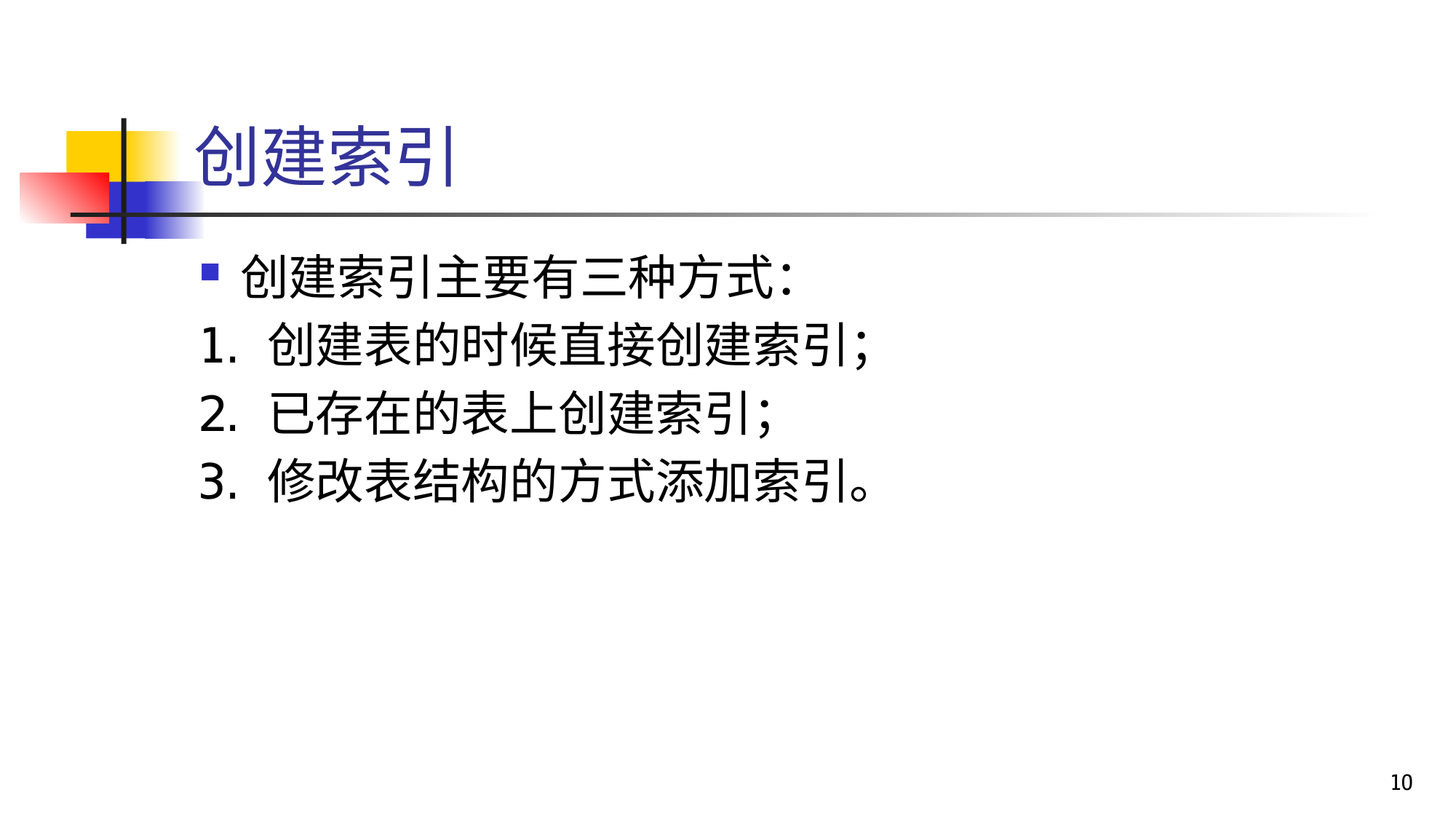

# 创建索引
创建索引主要有三种方式：
1. 创建表的时候直接创建索引；
2. 已存在的表上创建索引；
3. 修改表结构的方式添加索引。
10